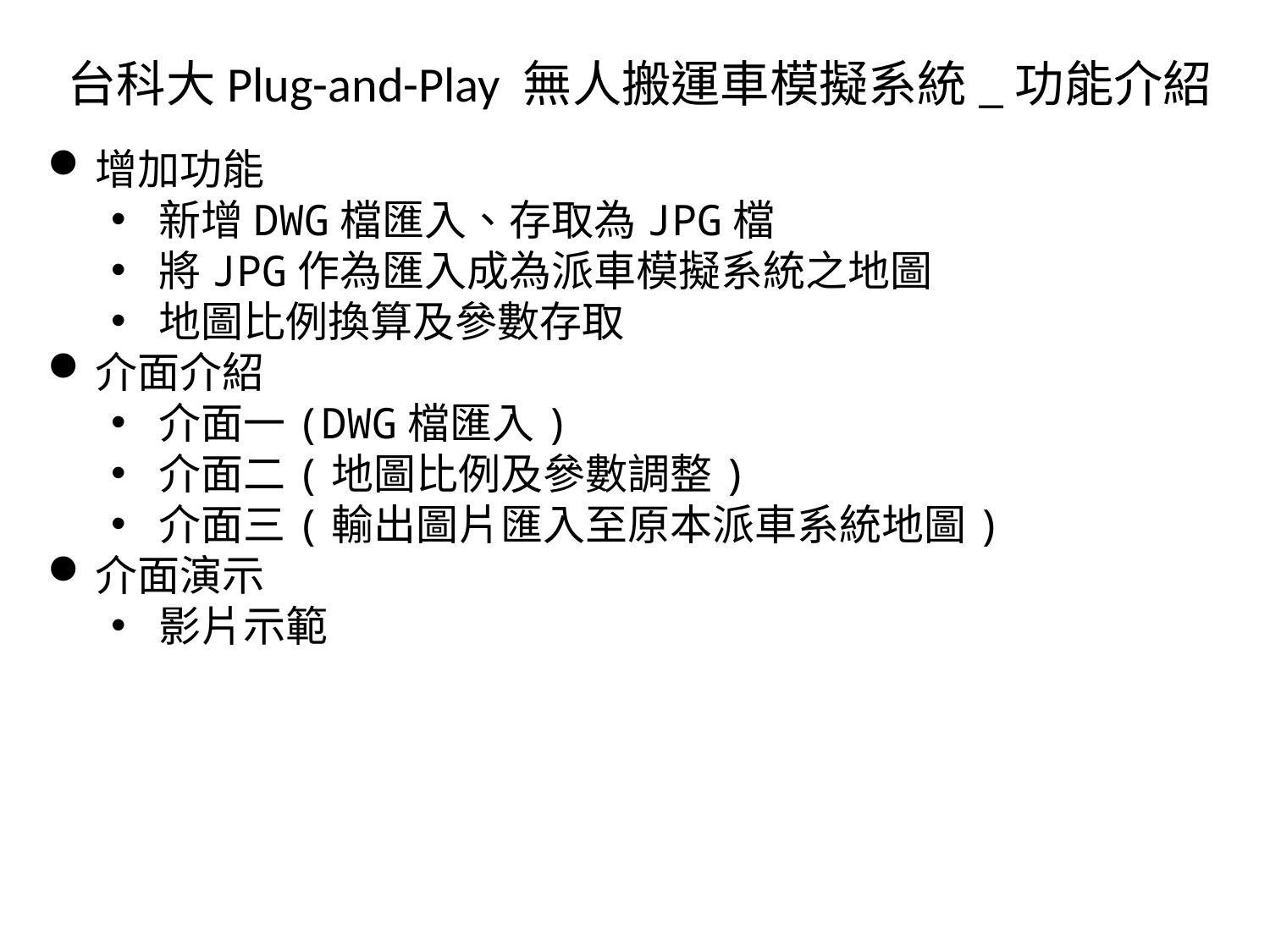

台科大Plug-and-Play 無人搬運車模擬系統_功能介紹
增加功能
新增DWG檔匯入、存取為JPG檔
將JPG作為匯入成為派車模擬系統之地圖
地圖比例換算及參數存取
介面介紹
介面一(DWG檔匯入)
介面二(地圖比例及參數調整)
介面三(輸出圖片匯入至原本派車系統地圖)
介面演示
影片示範